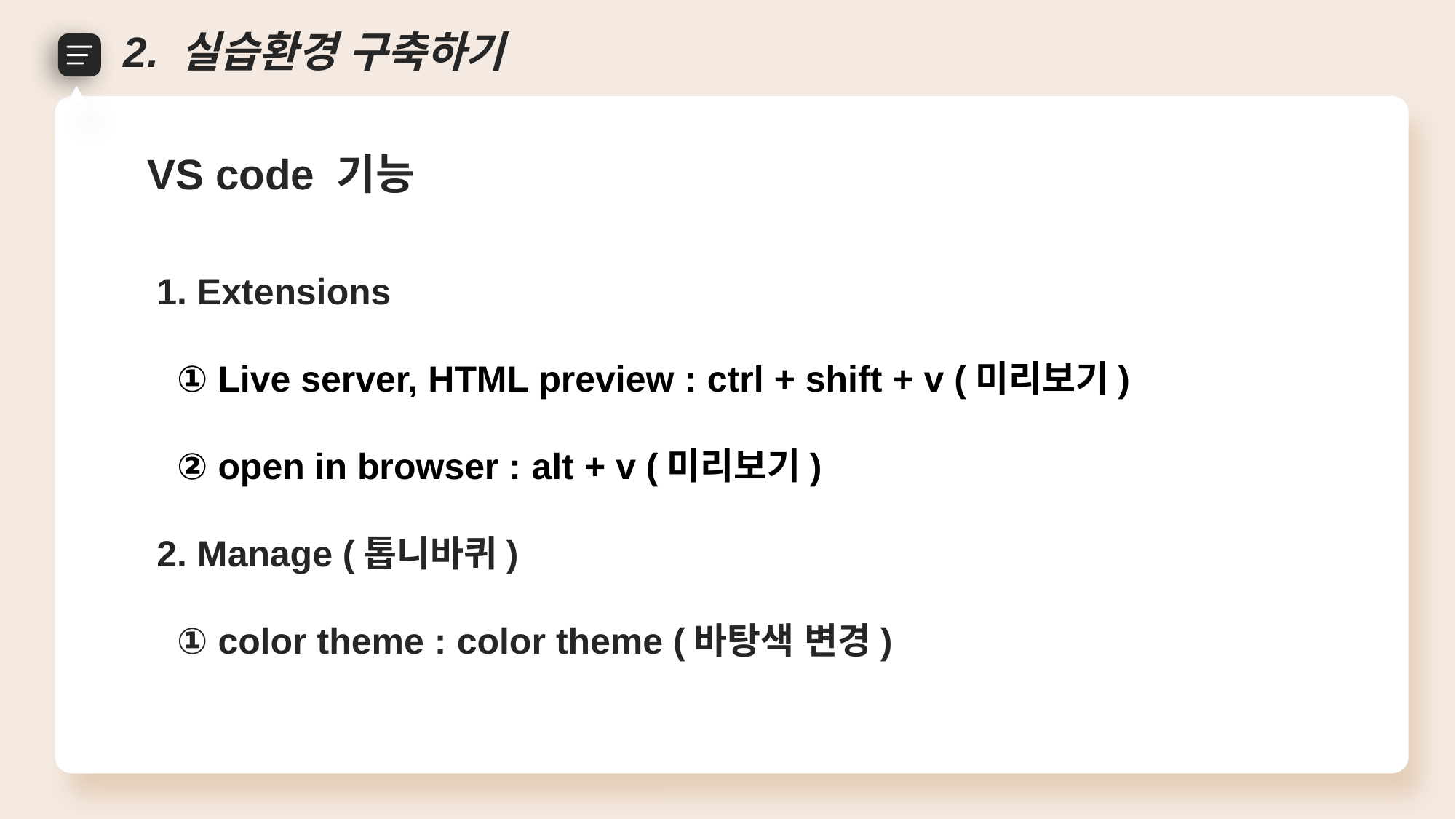

2. 실습환경 구축하기

VS code 기능

 1. Extensions
   ① Live server, HTML preview : ctrl + shift + v (미리보기)
   ② open in browser : alt + v (미리보기)
 2. Manage (톱니바퀴)
   ① color theme : color theme (바탕색 변경)